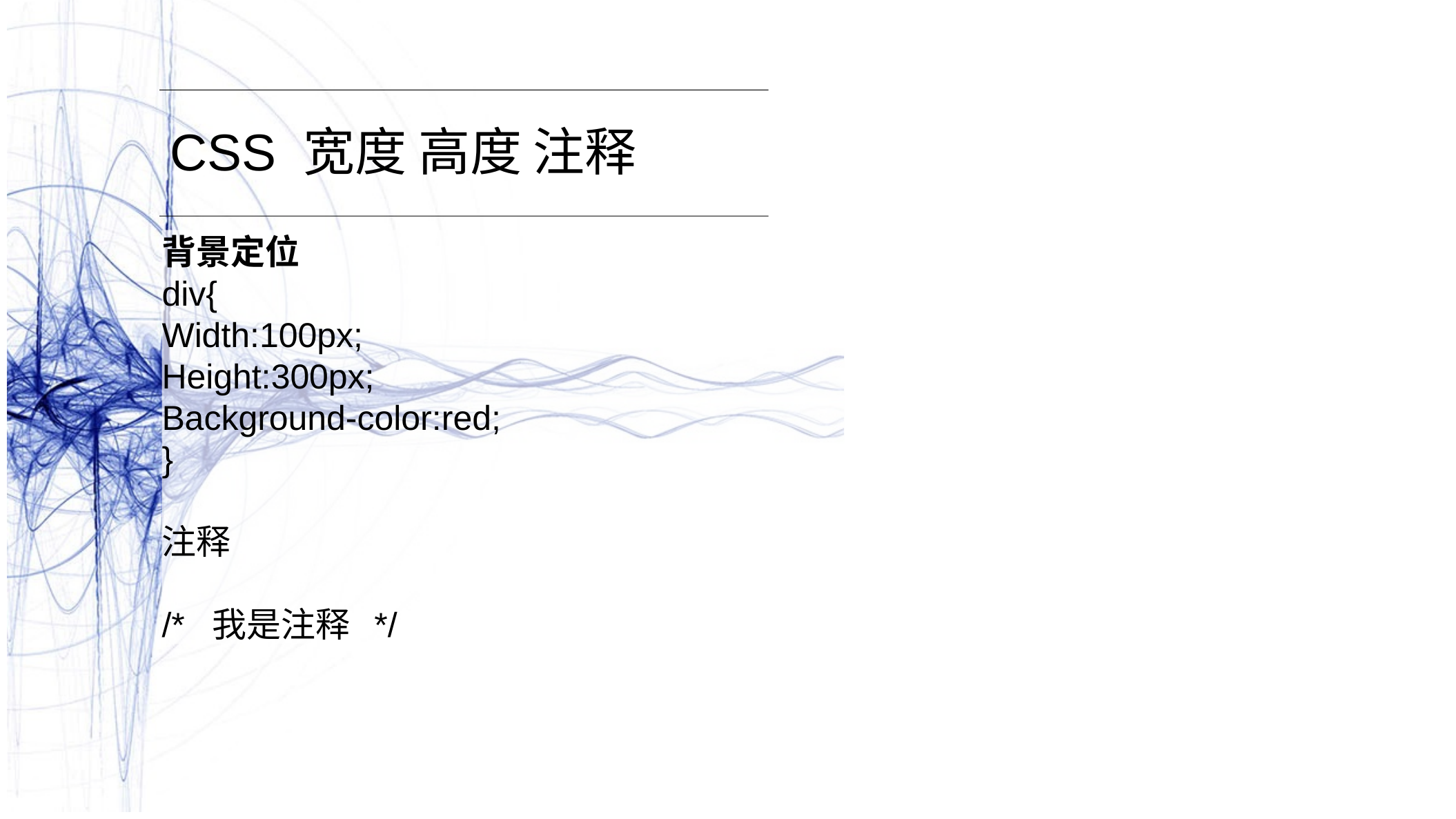

CSS 宽度 高度 注释

背景定位
div{
Width:100px;
Height:300px;
Background-color:red;
}

注释

/*  我是注释  */